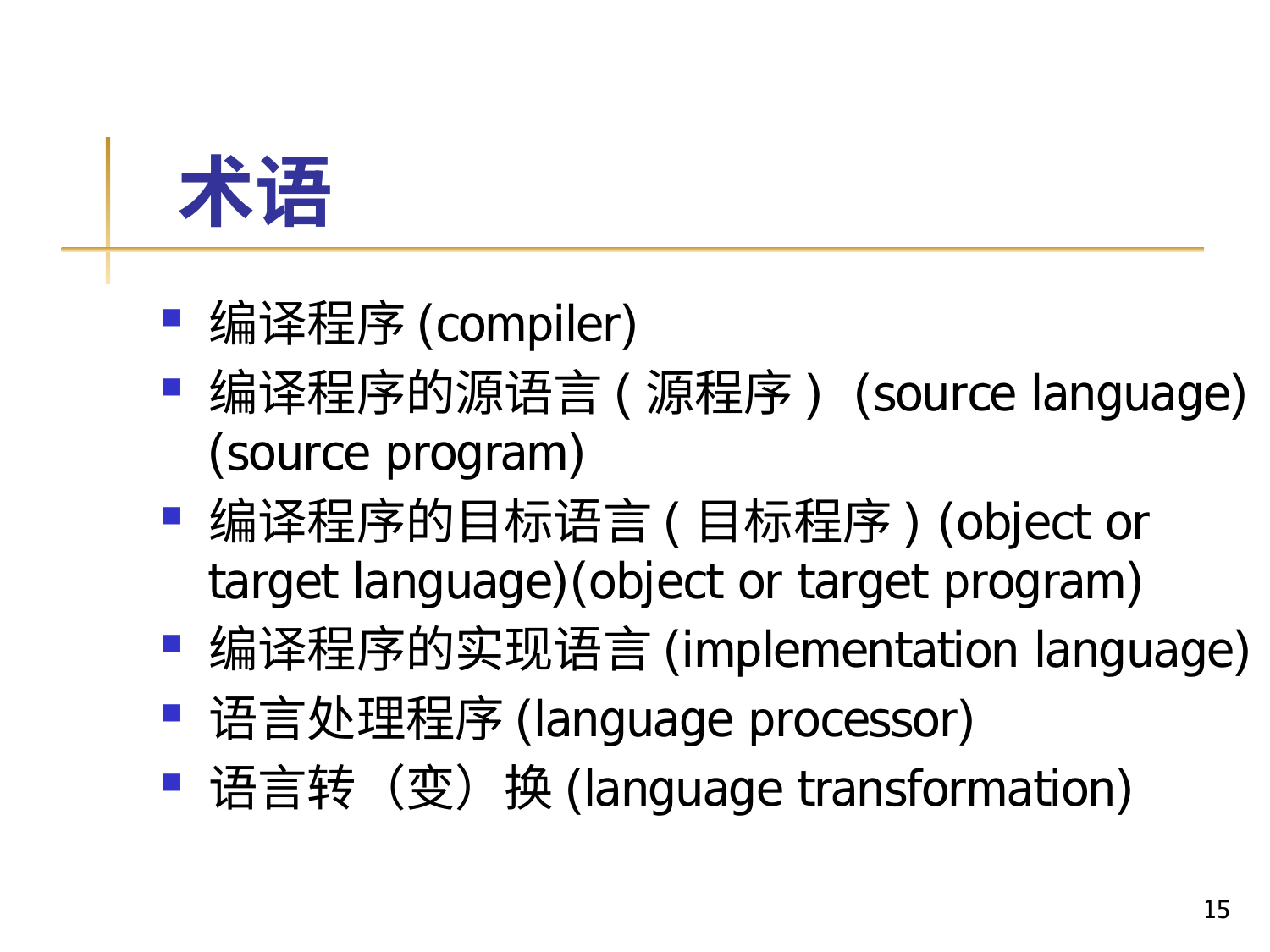

# 术语
编译程序(compiler)
编译程序的源语言(源程序)  (source language)(source program)
编译程序的目标语言(目标程序) (object or target language)(object or target program)
编译程序的实现语言(implementation language)
语言处理程序(language processor)
语言转（变）换(language transformation)
15